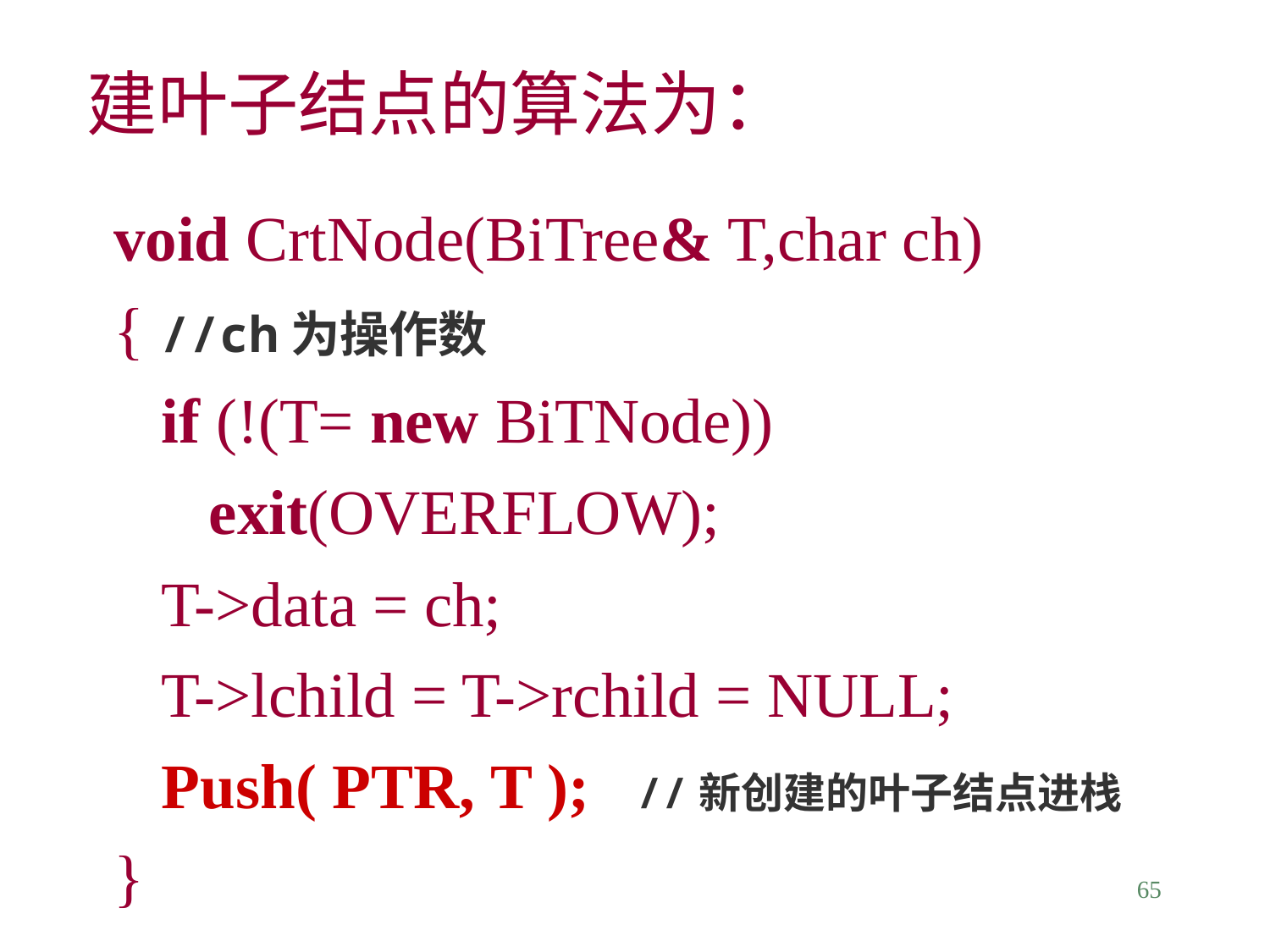

建叶子结点的算法为：
void CrtNode(BiTree& T,char ch)
{ //ch为操作数
   if (!(T= new BiTNode))
      exit(OVERFLOW);
   T->data = ch;
   T->lchild = T->rchild = NULL;
   Push( PTR, T );   //新创建的叶子结点进栈
}
65